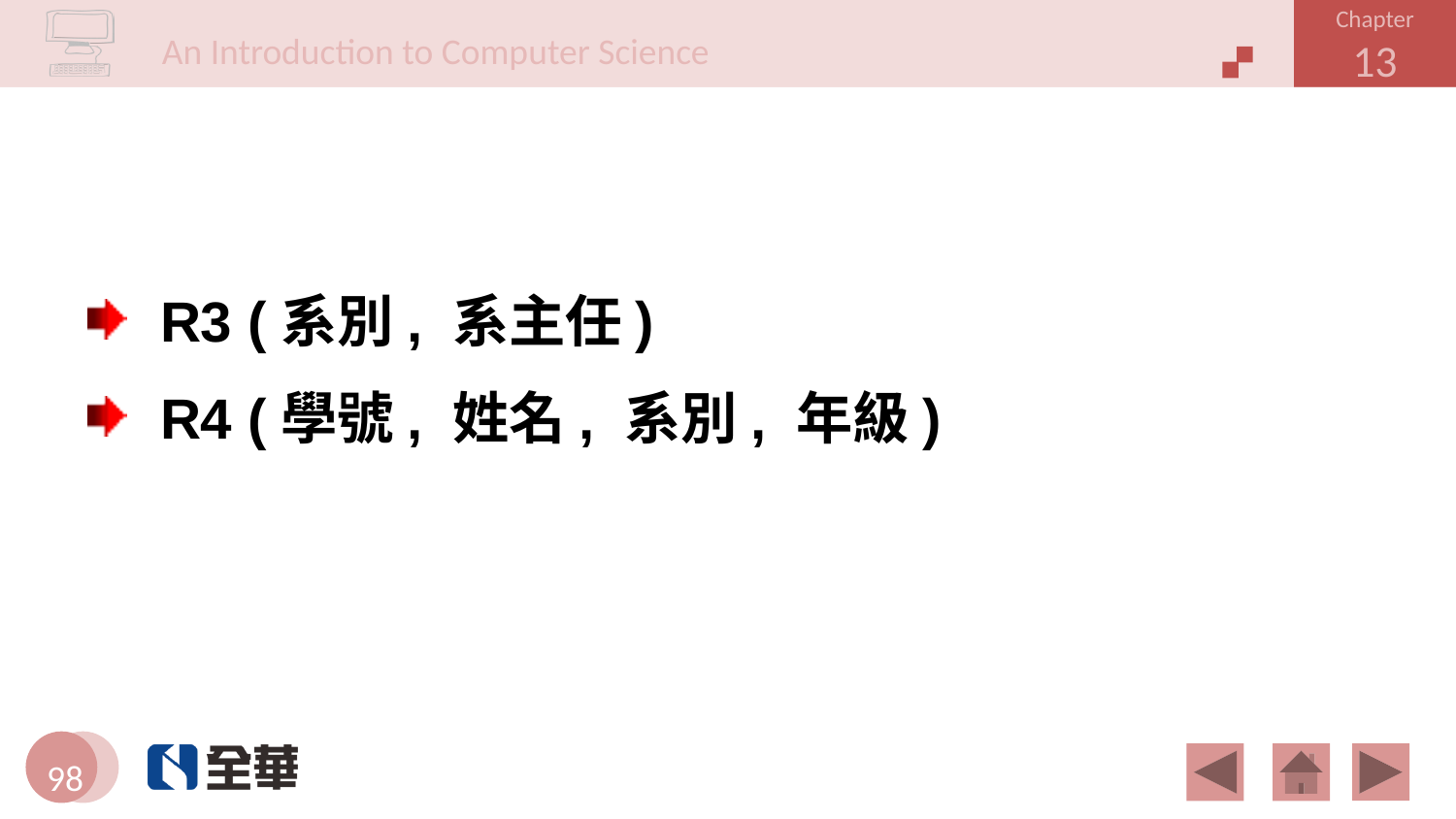

#
R3 (系別, 系主任)
R4 (學號, 姓名, 系別, 年級)